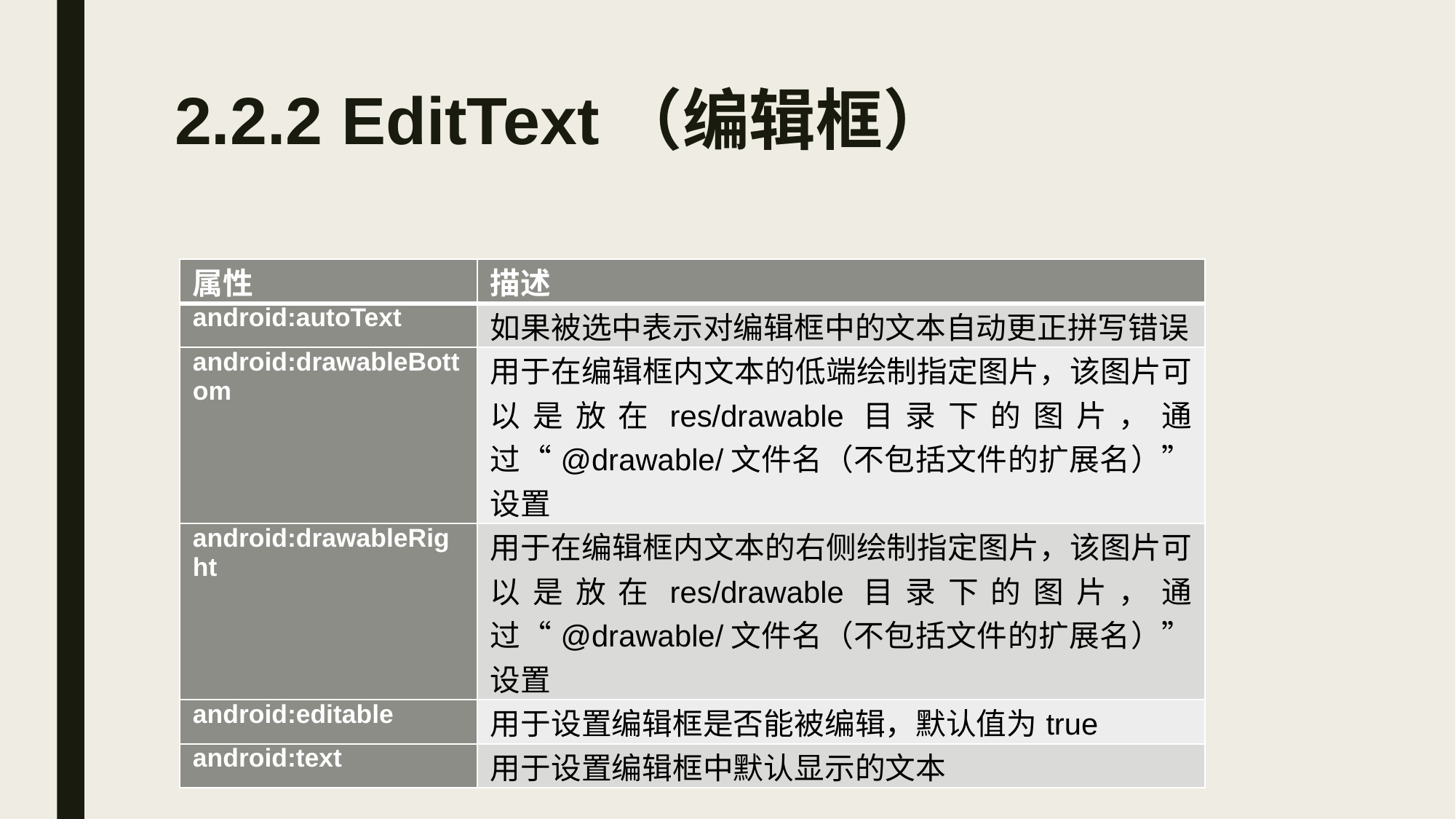

# 2.2.2 EditText（编辑框）
| 属性 | 描述 |
| --- | --- |
| android:autoText | 如果被选中表示对编辑框中的文本自动更正拼写错误 |
| android:drawableBottom | 用于在编辑框内文本的低端绘制指定图片，该图片可以是放在res/drawable目录下的图片，通过“@drawable/文件名（不包括文件的扩展名）”设置 |
| android:drawableRight | 用于在编辑框内文本的右侧绘制指定图片，该图片可以是放在res/drawable目录下的图片，通过“@drawable/文件名（不包括文件的扩展名）”设置 |
| android:editable | 用于设置编辑框是否能被编辑，默认值为true |
| android:text | 用于设置编辑框中默认显示的文本 |